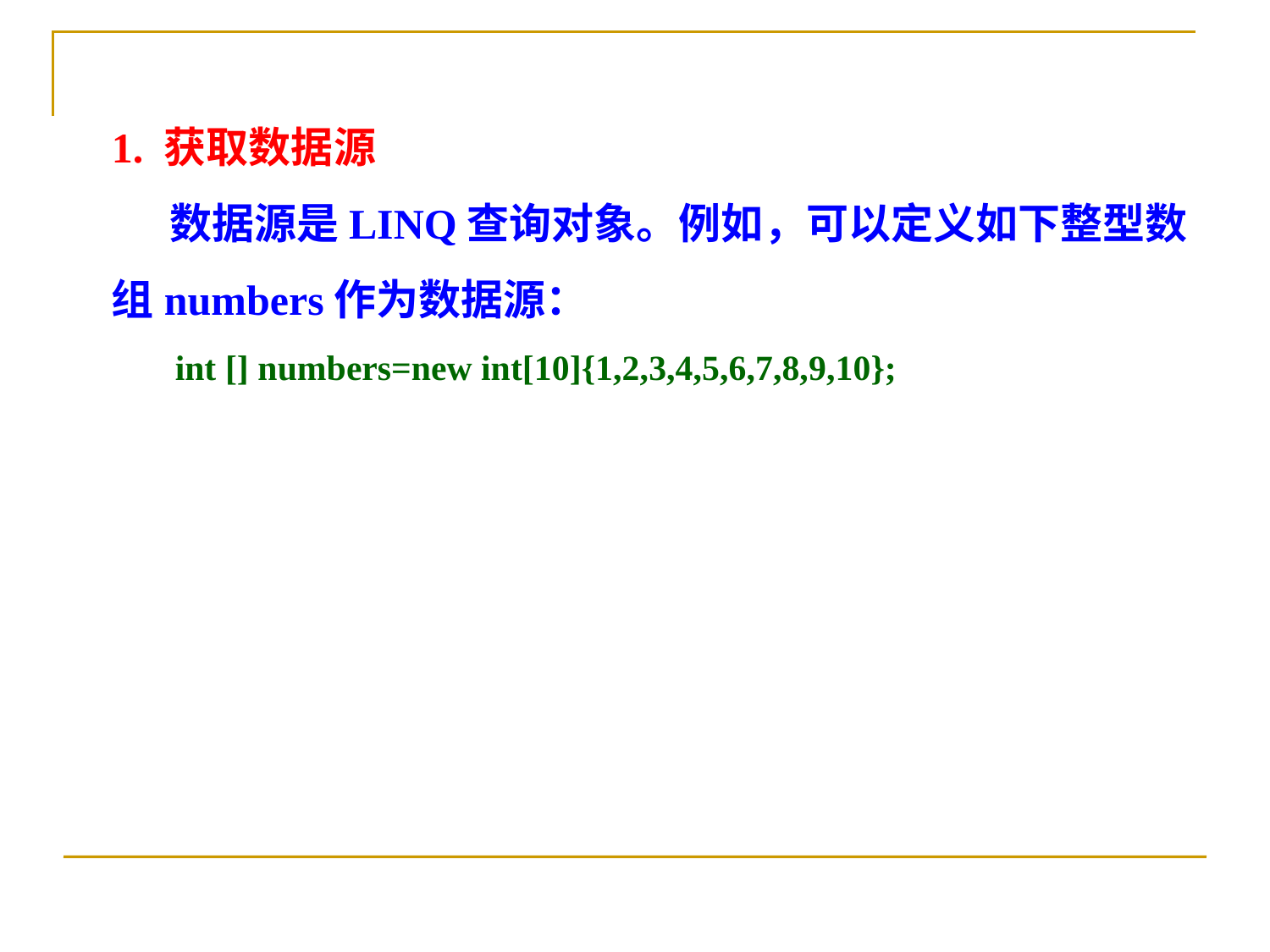

1. 获取数据源
     数据源是LINQ查询对象。例如，可以定义如下整型数组numbers作为数据源：
int [] numbers=new int[10]{1,2,3,4,5,6,7,8,9,10};